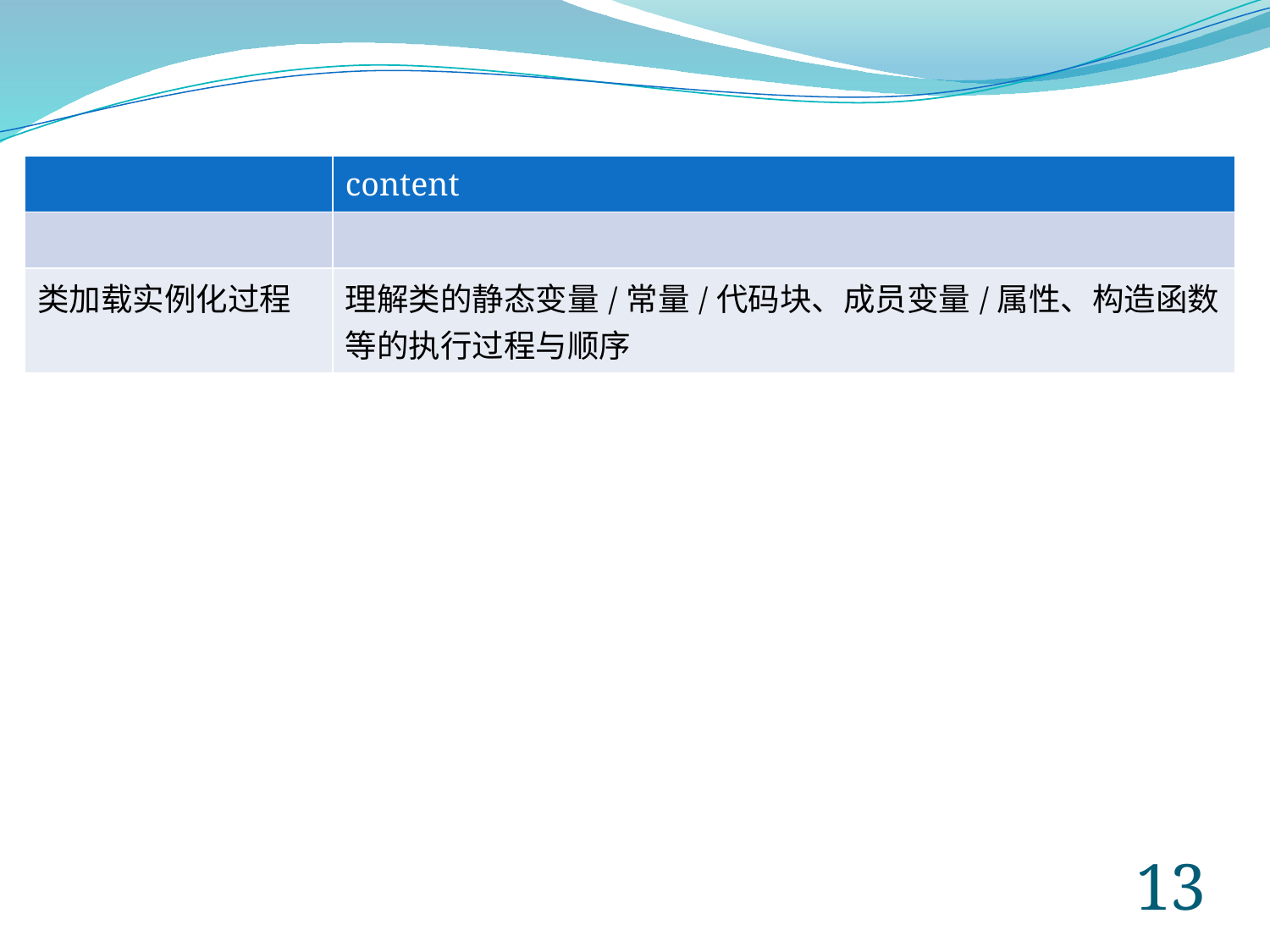

|  | content |
| --- | --- |
|  |  |
| 类加载实例化过程 | 理解类的静态变量/常量/代码块、成员变量/属性、构造函数等的执行过程与顺序 |
13